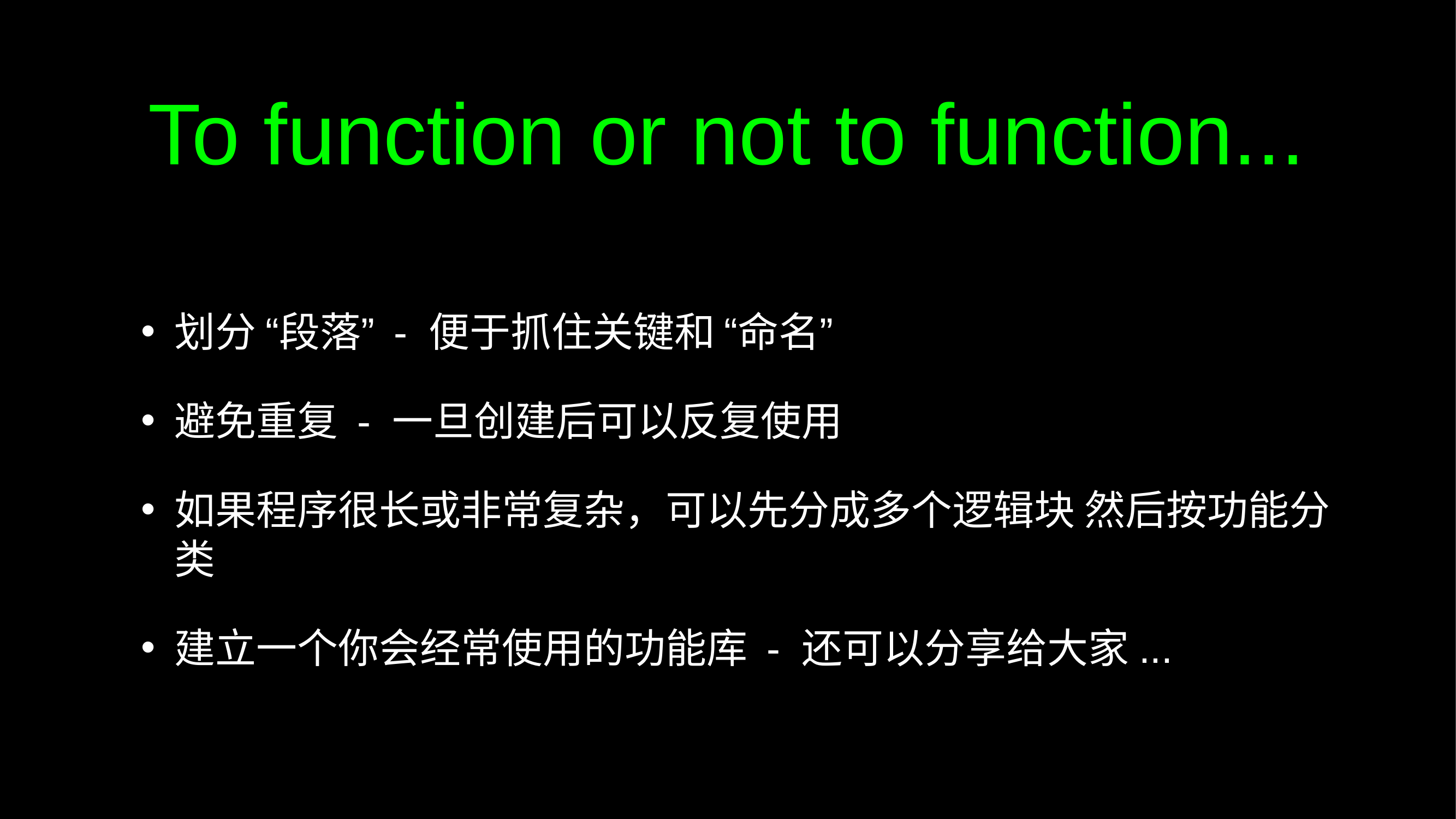

# To function or not to function...
划分 “段落” - 便于抓住关键和 “命名”
避免重复 - 一旦创建后可以反复使用
如果程序很长或非常复杂，可以先分成多个逻辑块 然后按功能分类
建立一个你会经常使用的功能库 - 还可以分享给大家...